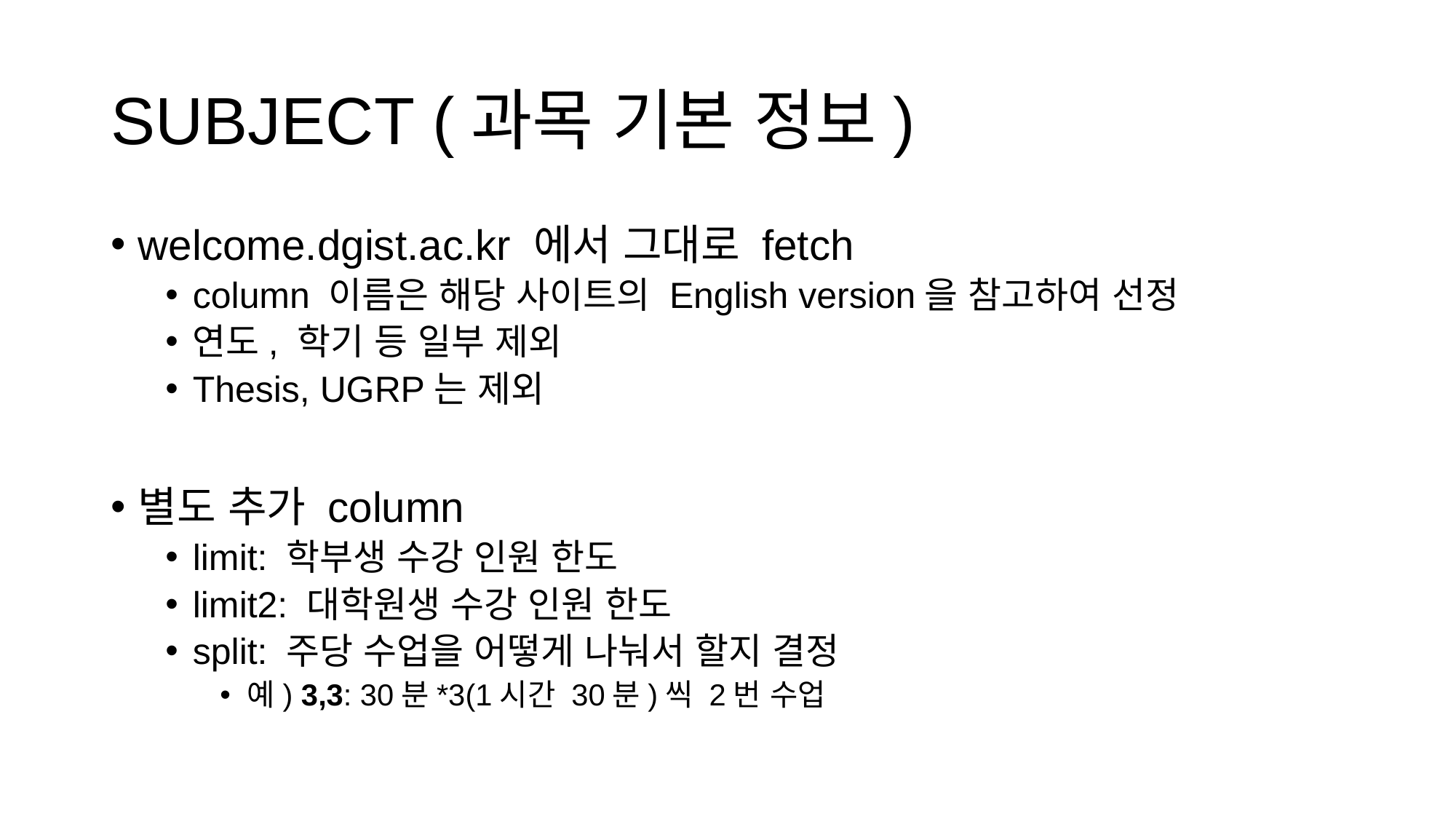

# SUBJECT (과목 기본 정보)
welcome.dgist.ac.kr 에서 그대로 fetch
column 이름은 해당 사이트의 English version을 참고하여 선정
연도, 학기 등 일부 제외
Thesis, UGRP는 제외

별도 추가 column
limit: 학부생 수강 인원 한도
limit2: 대학원생 수강 인원 한도
split: 주당 수업을 어떻게 나눠서 할지 결정
예) 3,3: 30분*3(1시간 30분)씩 2번 수업